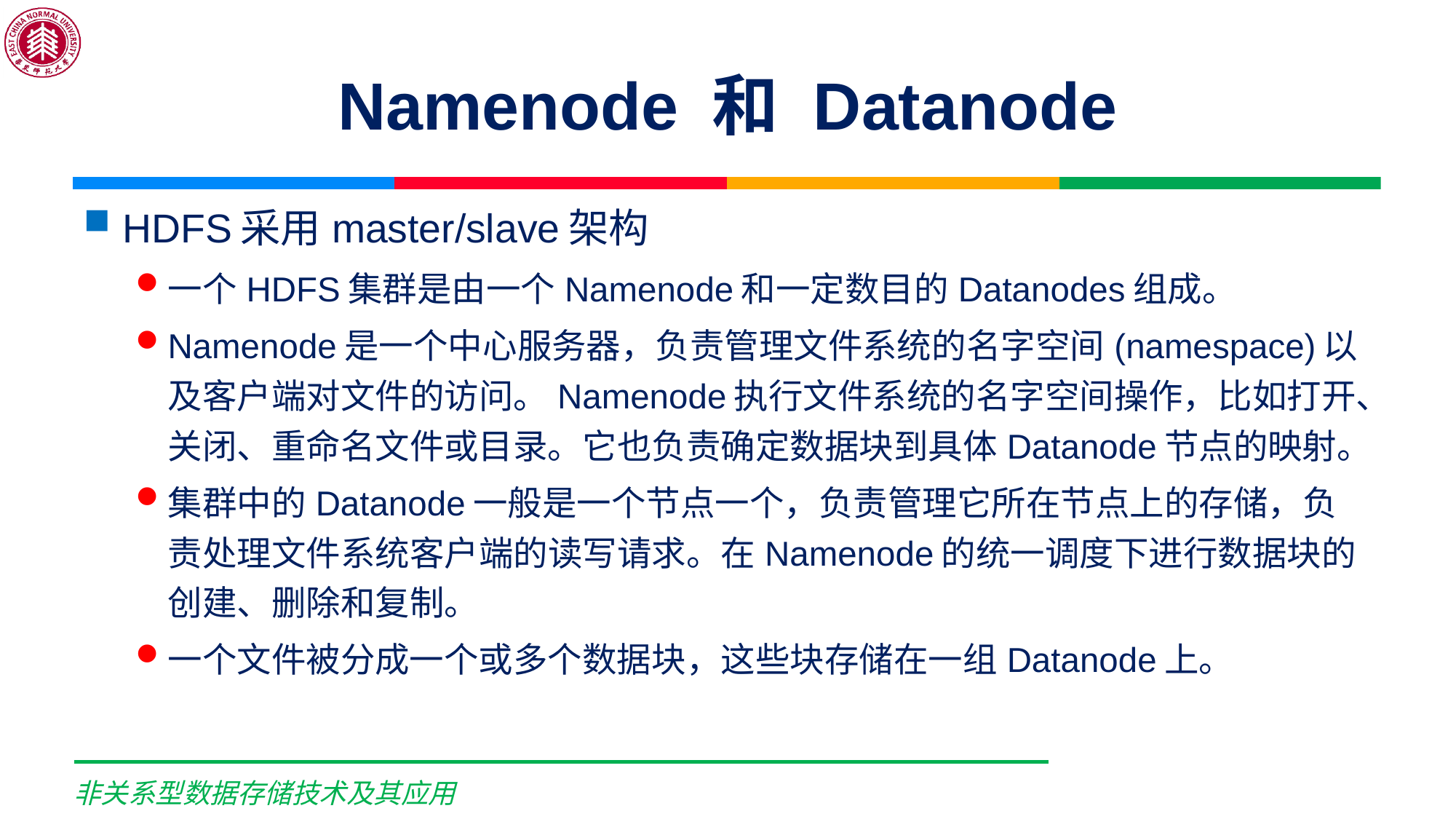

# Namenode 和 Datanode
HDFS采用master/slave架构
一个HDFS集群是由一个Namenode和一定数目的Datanodes组成。
Namenode是一个中心服务器，负责管理文件系统的名字空间(namespace)以及客户端对文件的访问。Namenode执行文件系统的名字空间操作，比如打开、关闭、重命名文件或目录。它也负责确定数据块到具体Datanode节点的映射。
集群中的Datanode一般是一个节点一个，负责管理它所在节点上的存储，负责处理文件系统客户端的读写请求。在Namenode的统一调度下进行数据块的创建、删除和复制。
一个文件被分成一个或多个数据块，这些块存储在一组Datanode上。